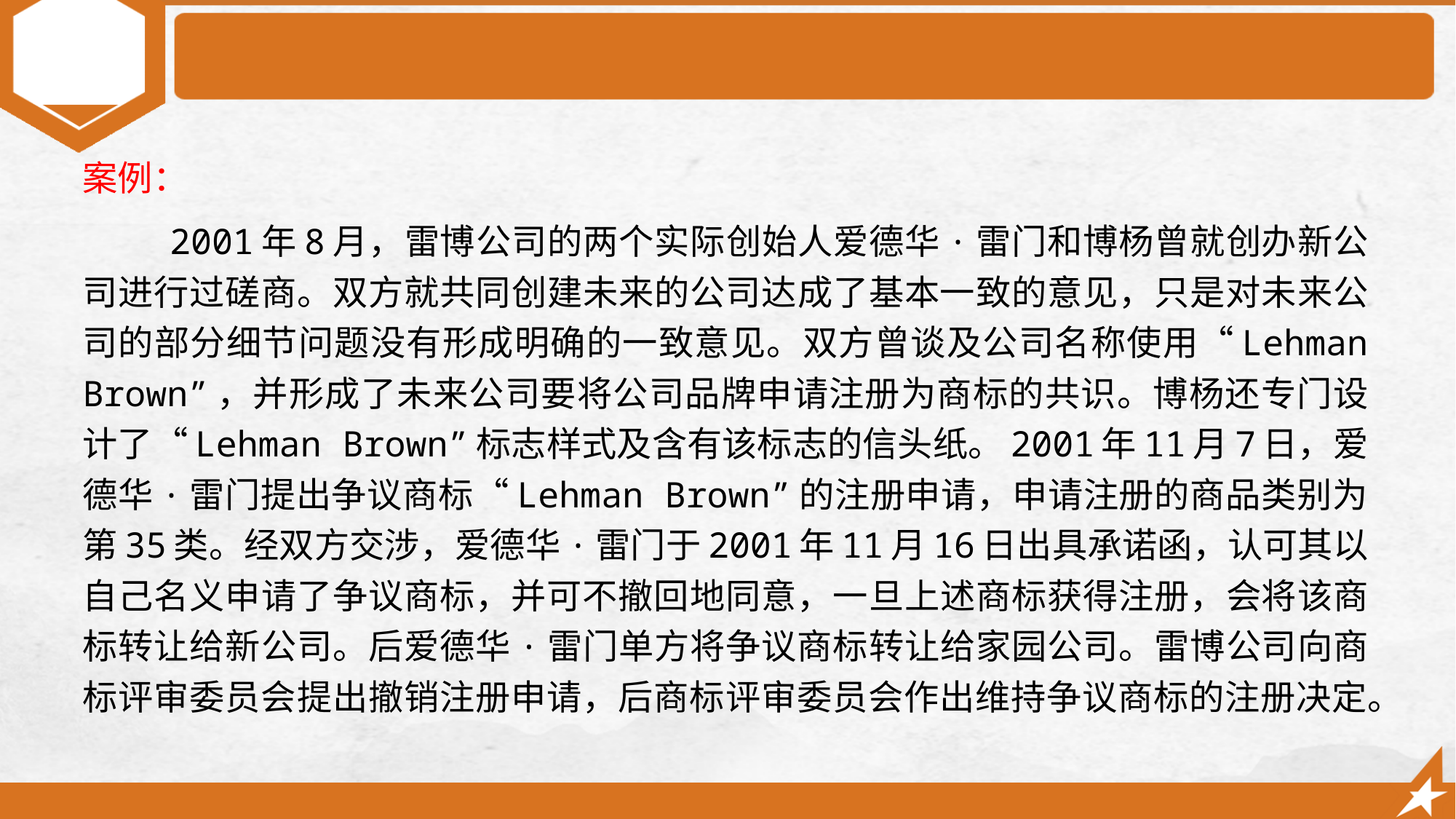

案例：
    2001年8月，雷博公司的两个实际创始人爱德华·雷门和博杨曾就创办新公司进行过磋商。双方就共同创建未来的公司达成了基本一致的意见，只是对未来公司的部分细节问题没有形成明确的一致意见。双方曾谈及公司名称使用“Lehman Brown”，并形成了未来公司要将公司品牌申请注册为商标的共识。博杨还专门设计了“Lehman Brown”标志样式及含有该标志的信头纸。2001年11月7日，爱德华·雷门提出争议商标“Lehman Brown”的注册申请，申请注册的商品类别为第35类。经双方交涉，爱德华·雷门于2001年11月16日出具承诺函，认可其以自己名义申请了争议商标，并可不撤回地同意，一旦上述商标获得注册，会将该商标转让给新公司。后爱德华·雷门单方将争议商标转让给家园公司。雷博公司向商标评审委员会提出撤销注册申请，后商标评审委员会作出维持争议商标的注册决定。